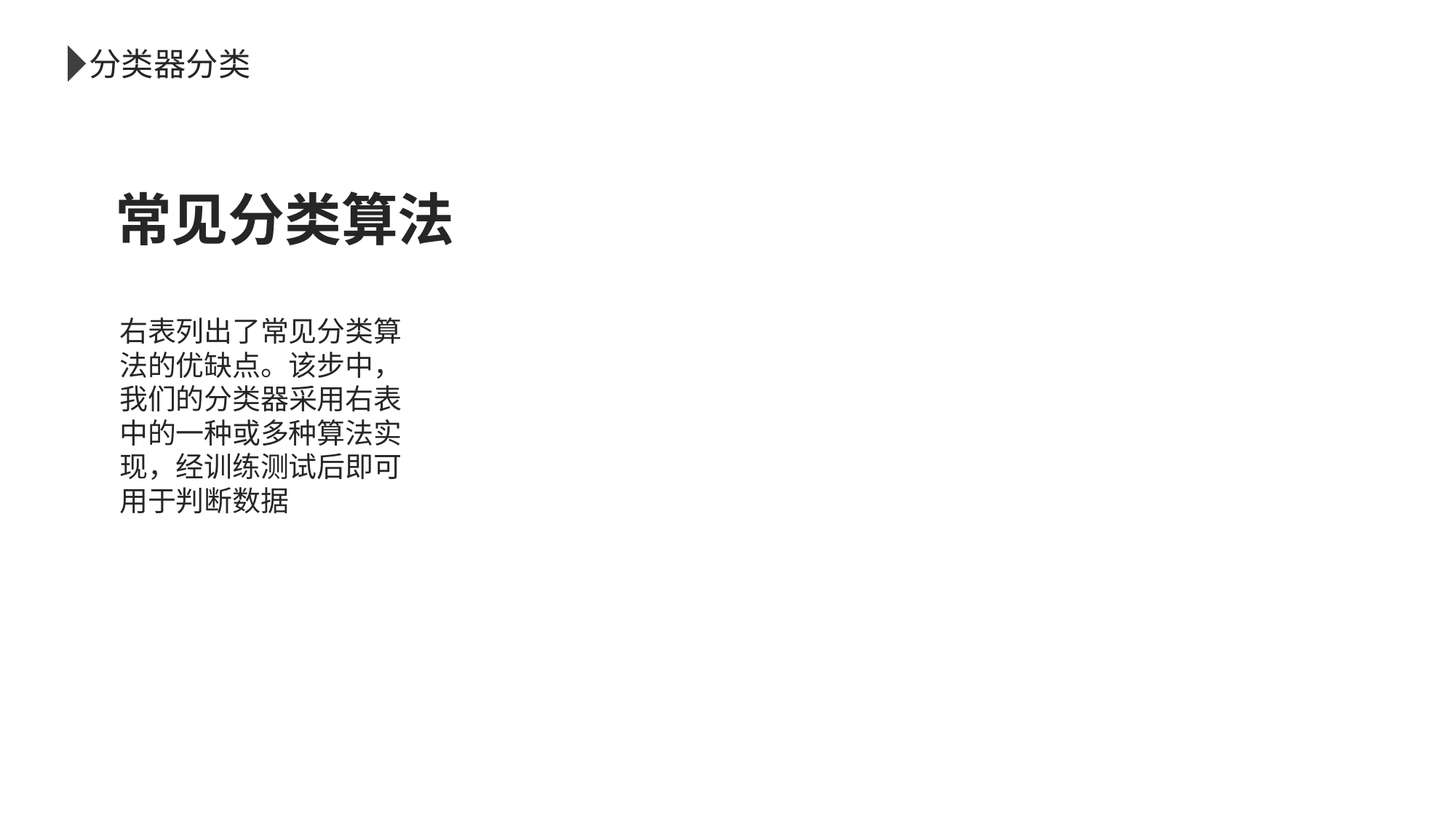

分类器分类

常见分类算法
右表列出了常见分类算法的优缺点。该步中，我们的分类器采用右表中的一种或多种算法实现，经训练测试后即可用于判断数据